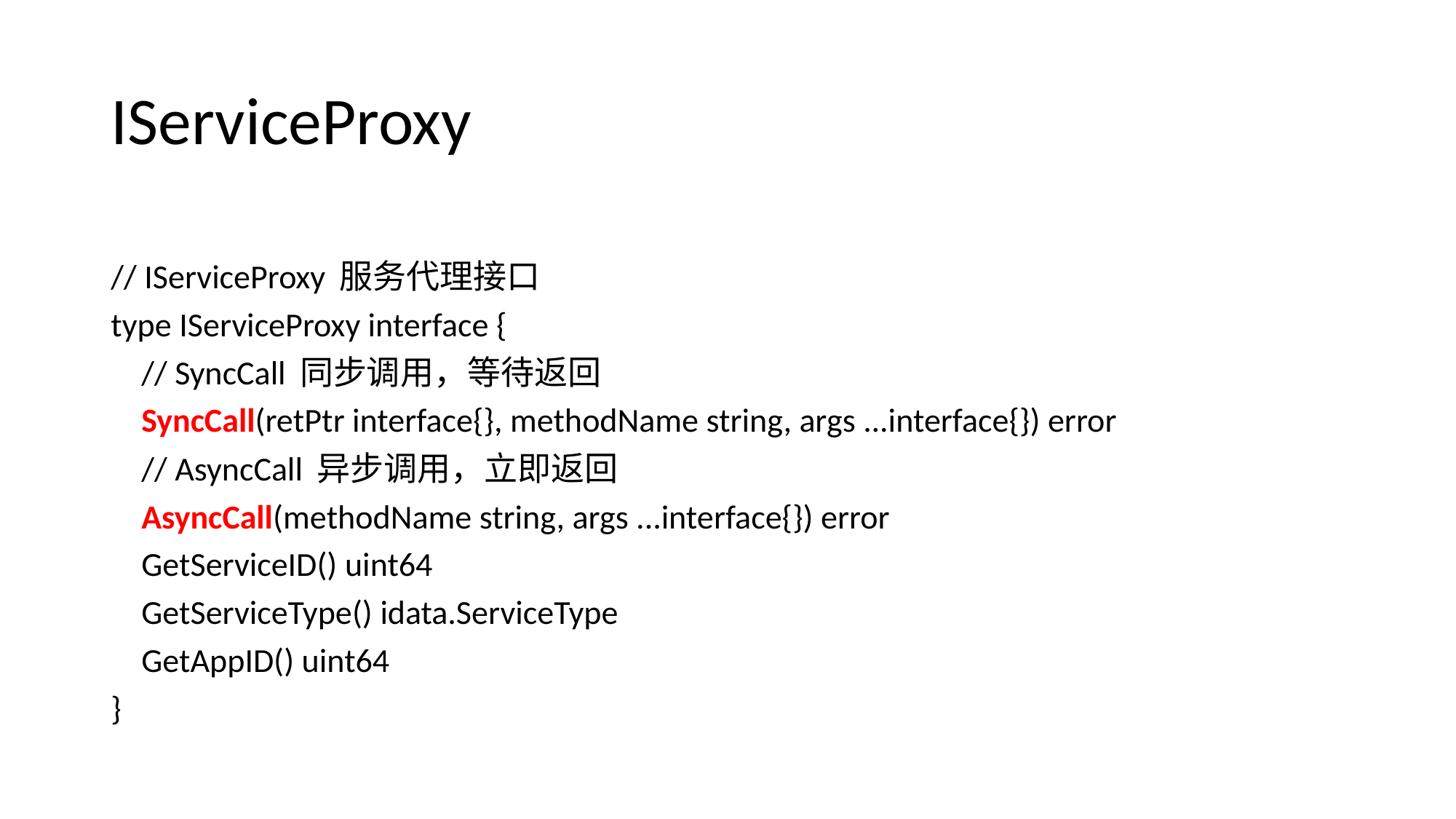

# IServiceProxy
// IServiceProxy 服务代理接口
type IServiceProxy interface {
    // SyncCall 同步调用，等待返回
    SyncCall(retPtr interface{}, methodName string, args ...interface{}) error
    // AsyncCall 异步调用，立即返回
    AsyncCall(methodName string, args ...interface{}) error
    GetServiceID() uint64
    GetServiceType() idata.ServiceType
    GetAppID() uint64
}